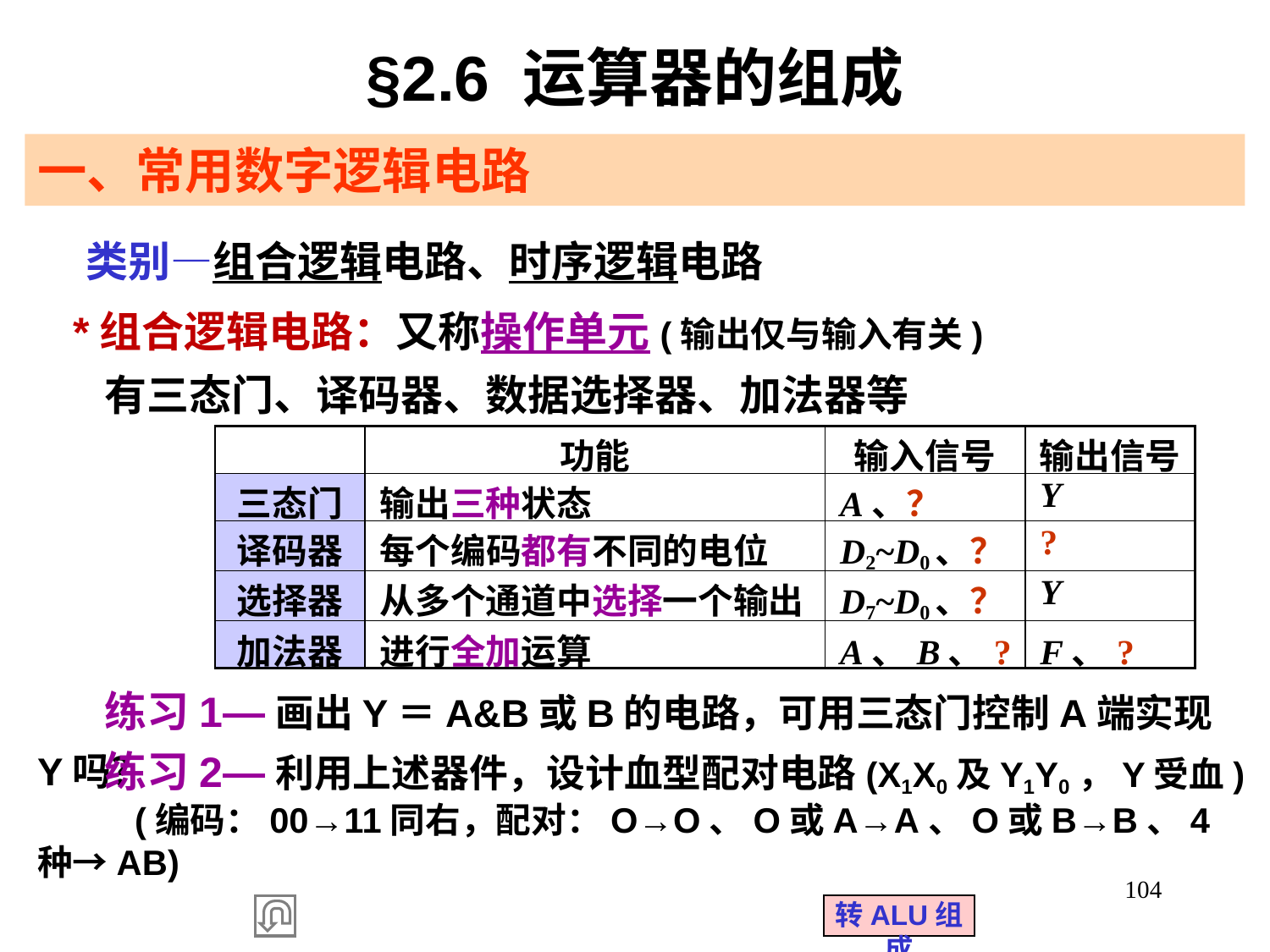

§2.6 运算器的组成
一、常用数字逻辑电路
    类别—组合逻辑电路、时序逻辑电路
   *组合逻辑电路：又称操作单元(输出仅与输入有关)
      有三态门、译码器、数据选择器、加法器等
|  | 功能 | 输入信号 | 输出信号 |
| --- | --- | --- | --- |
| 三态门 | 输出三种状态 | A、？ | Y |
| 译码器 | 每个编码都有不同的电位 | D2~D0、？ | ? |
| 选择器 | 从多个通道中选择一个输出 | D7~D0、？ | Y |
| 加法器 | 进行全加运算 | A、B、? | F、? |
      练习1—画出Y＝A&B或B的电路，可用三态门控制A端实现Y吗？
      练习2—利用上述器件，设计血型配对电路(X1X0及Y1Y0，Y受血)
          (编码：00→11同右，配对：O→O、O或A→A、O或B→B、4种→AB)
104
转ALU组成